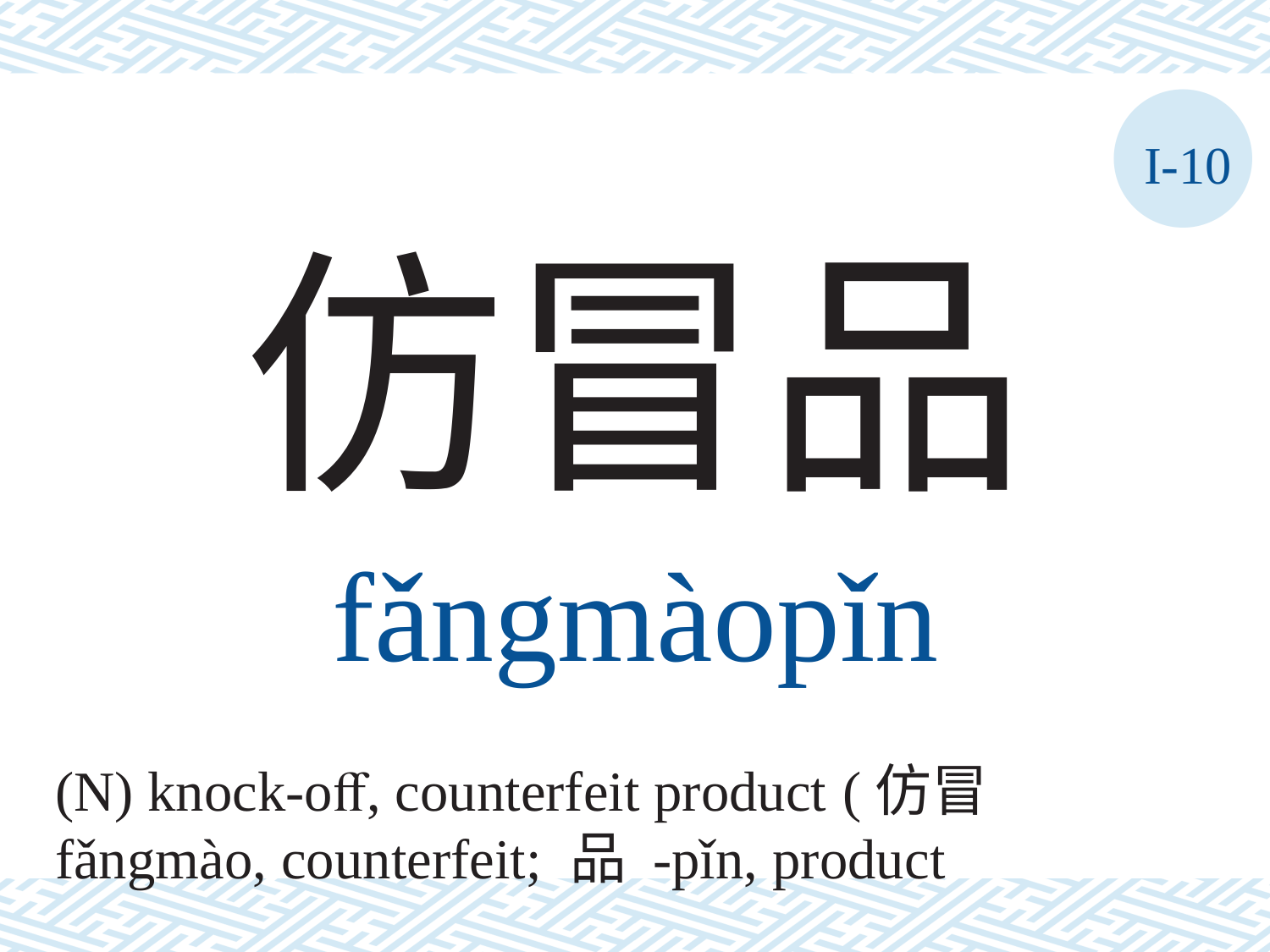

I-10
仿冒品
fǎngmàopǐn

(N) knock-oﬀ, counterfeit product (仿冒 fǎngmào, counterfeit; 品 -pǐn, product